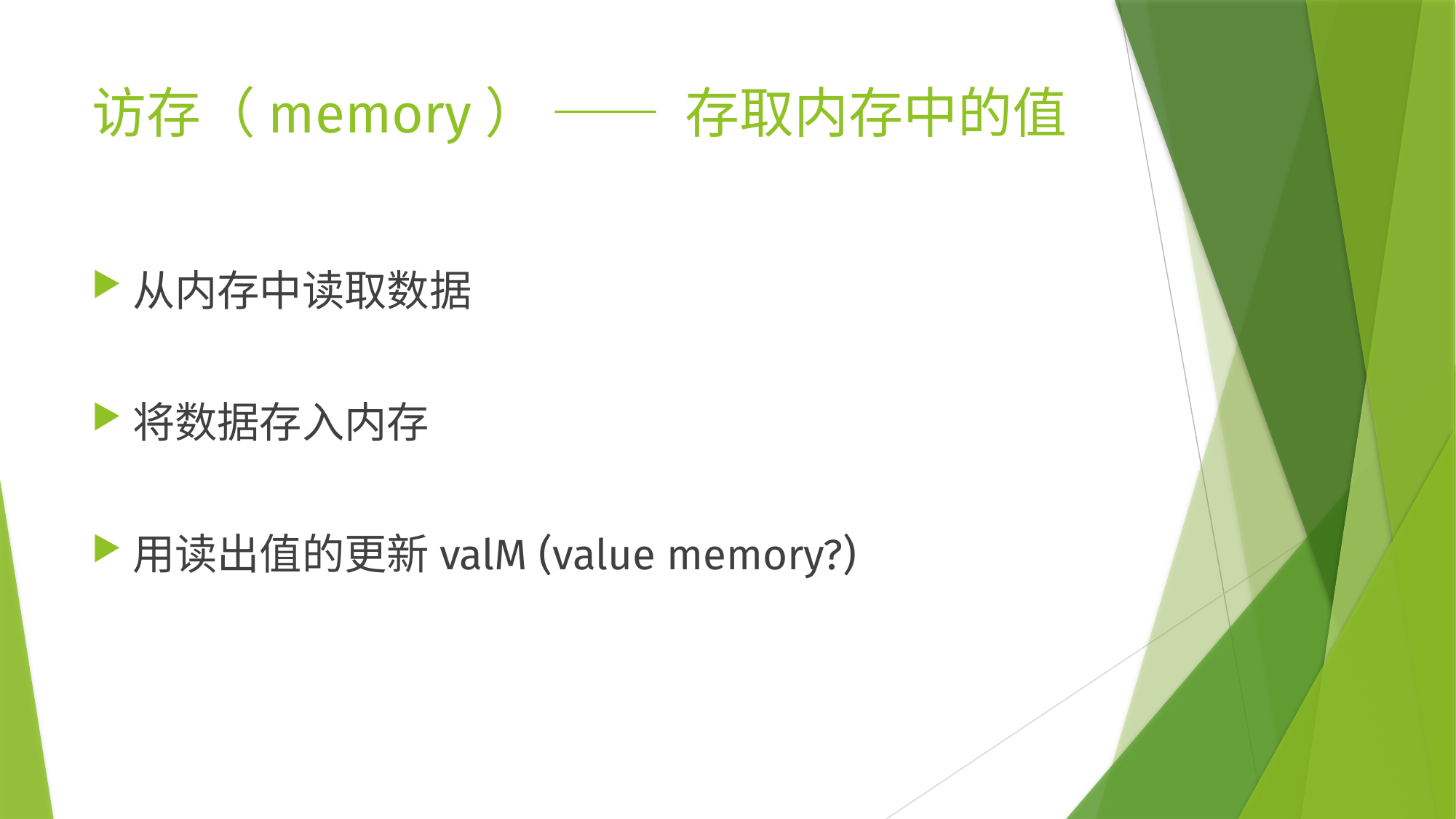

# 访存（memory） ——  存取内存中的值
从内存中读取数据

将数据存入内存

用读出值的更新valM (value memory?)